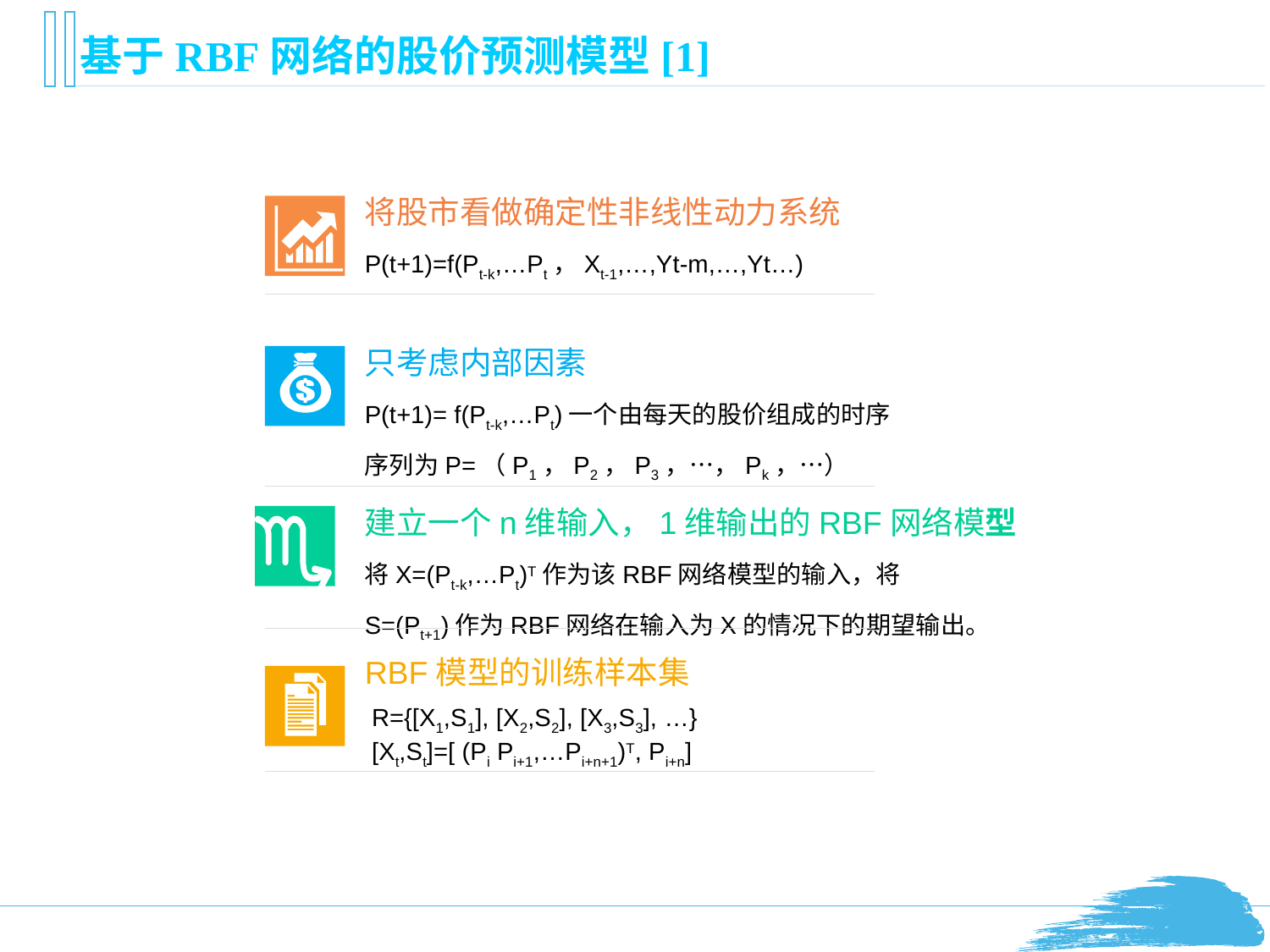

# 基于RBF网络的股价预测模型[1]

将股市看做确定性非线性动力系统

P(t+1)=f(Pt-k,…Pt，Xt-1,…,Yt-m,…,Yt…)
只考虑内部因素

P(t+1)= f(Pt-k,…Pt)一个由每天的股价组成的时序序列为P=（P1，P2，P3，…，Pk，…）

建立一个n维输入，1维输出的RBF网络模型

将X=(Pt-k,…Pt)T作为该RBF网络模型的输入，将S=(Pt+1)作为RBF网络在输入为X的情况下的期望输出。
RBF模型的训练样本集

 R={[X1,S1], [X2,S2], [X3,S3], …}
 [Xt,St]=[ (Pi Pi+1,…Pi+n+1)T, Pi+n]